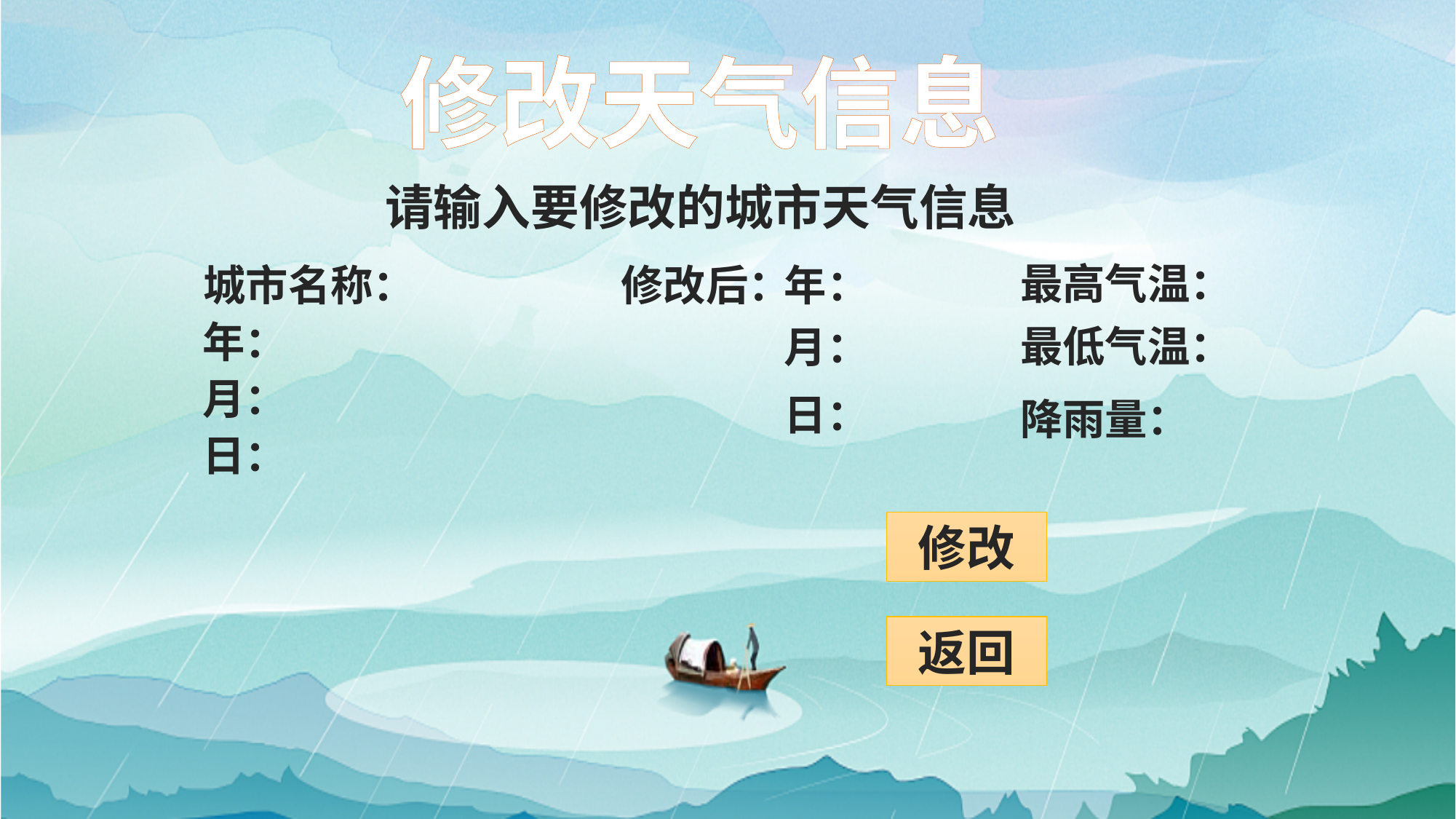

修改天气信息
请输入要修改的城市天气信息
最高气温：
城市名称：
修改后：
年：
年：
最低气温：
月：
月：
日：
降雨量：
日：
修改
返回